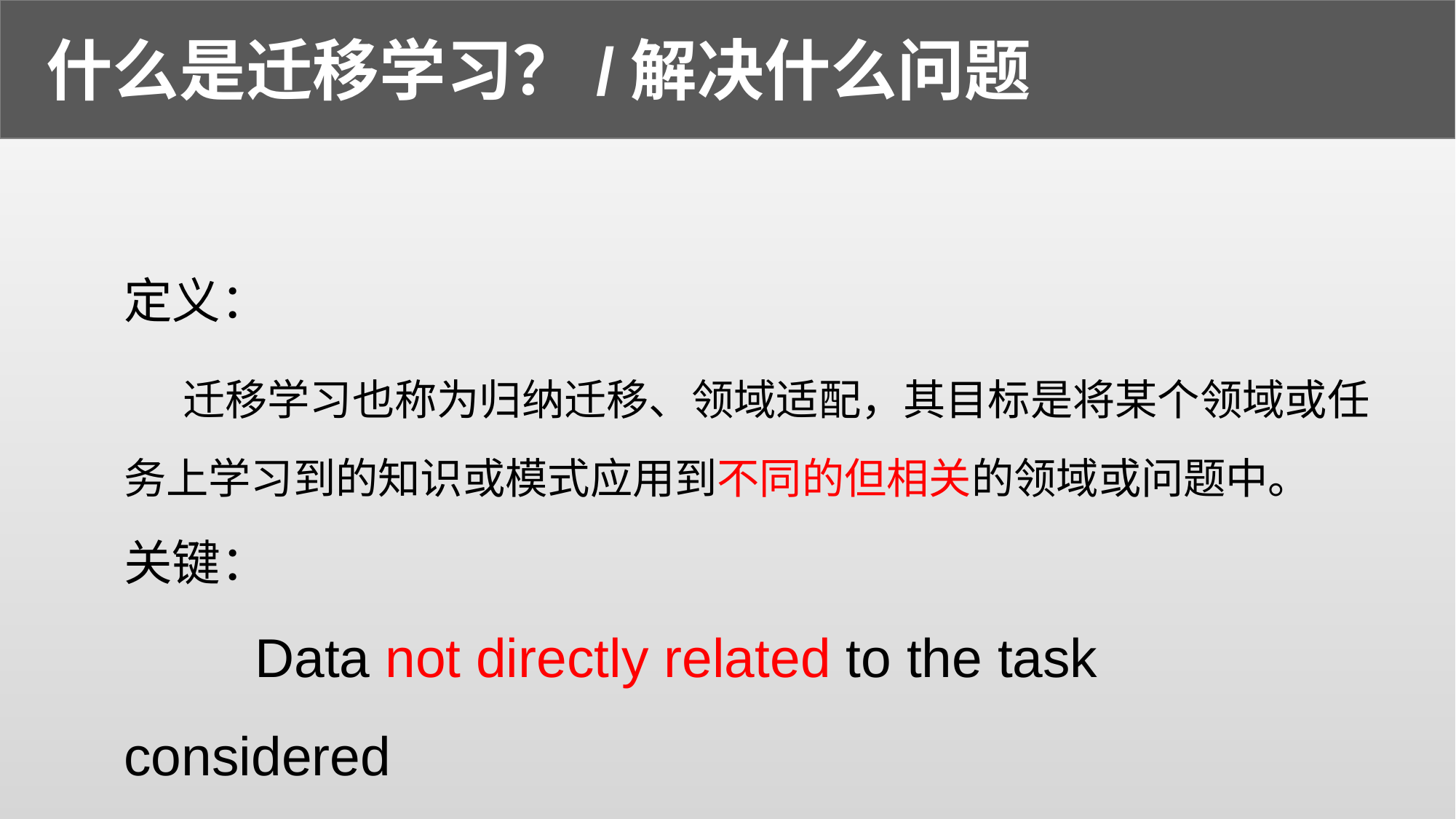

什么是迁移学习？/解决什么问题
定义：
    迁移学习也称为归纳迁移、领域适配，其目标是将某个领域或任务上学习到的知识或模式应用到不同的但相关的领域或问题中。
关键：
    Data not directly related to the task considered